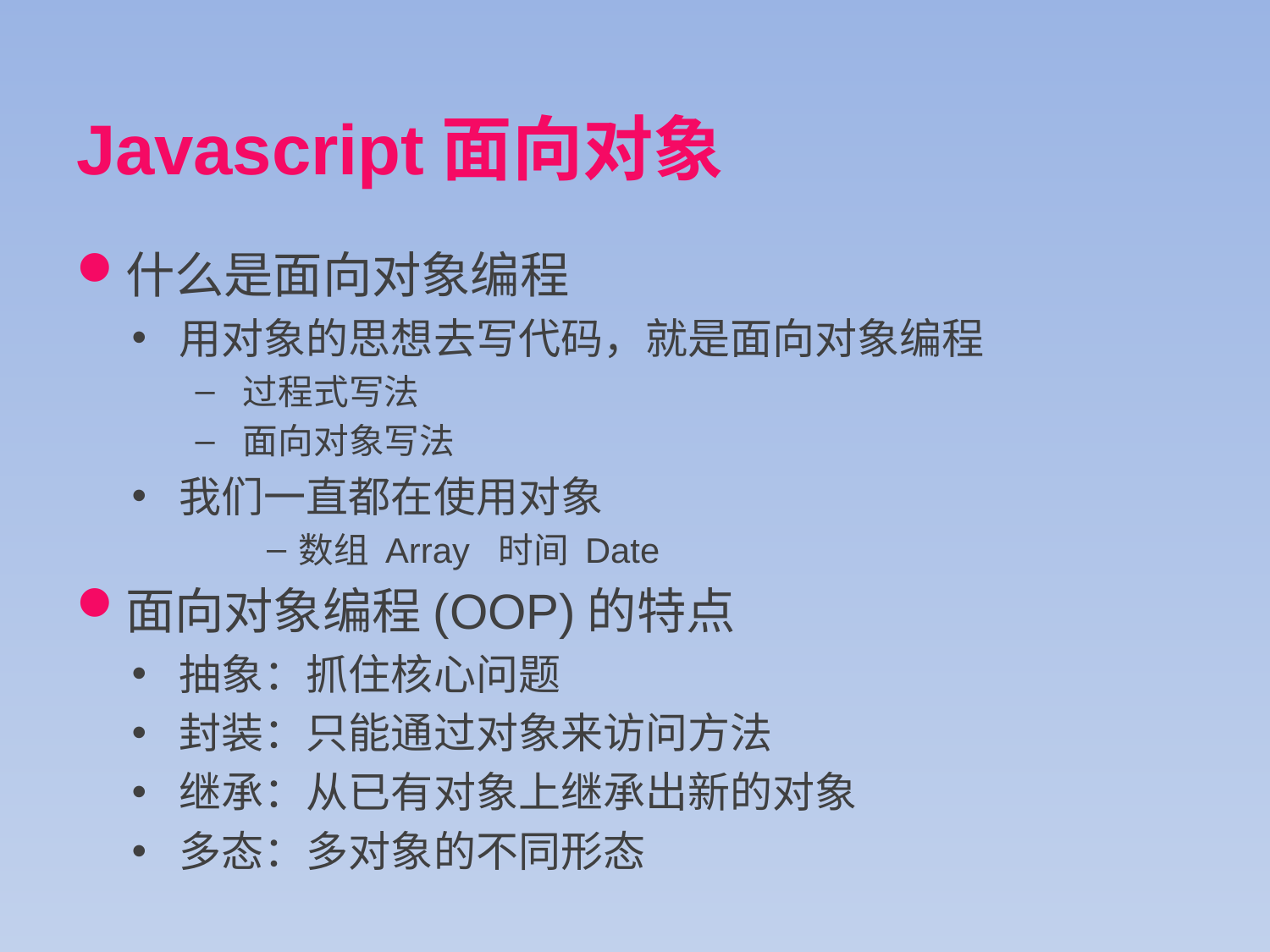

# Javascript面向对象
什么是面向对象编程
用对象的思想去写代码，就是面向对象编程
过程式写法
面向对象写法
我们一直都在使用对象
数组 Array  时间 Date
面向对象编程(OOP)的特点
抽象：抓住核心问题
封装：只能通过对象来访问方法
继承：从已有对象上继承出新的对象
多态：多对象的不同形态